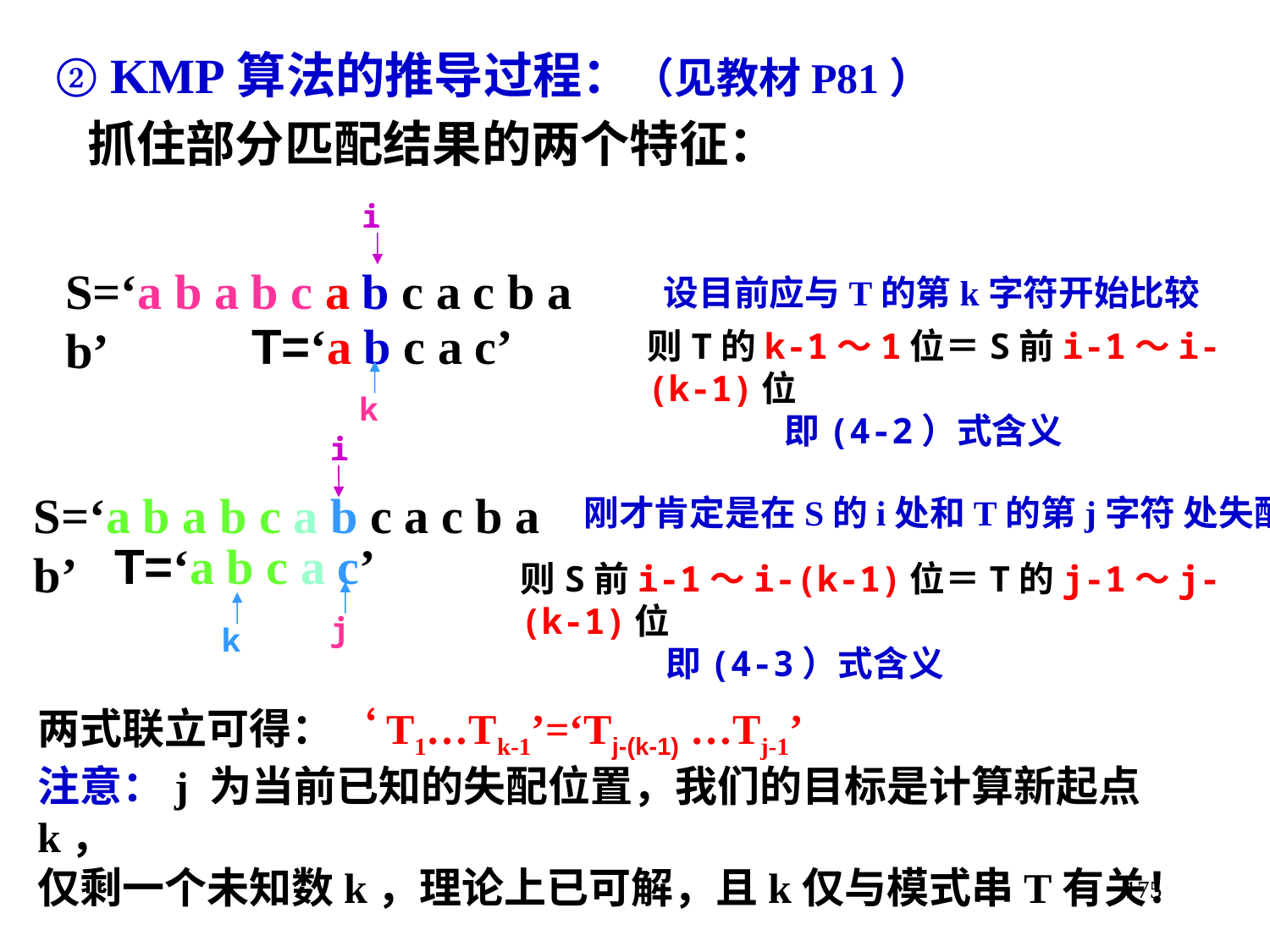

# ② KMP算法的推导过程：（见教材P81）
抓住部分匹配结果的两个特征：
i

S=‘a b a b c a b c a c b a b’
T=‘a b c a c’

k
设目前应与T的第k字符开始比较
则T的k-1～1位＝S前i-1～i-(k-1)位
                即(4-2）式含义
i

S=‘a b a b c a b c a c b a b’
T=‘a b c a c’

j

k
刚才肯定是在S的i处和T的第j字符 处失配
则S前i-1～i-(k-1)位＝T的j-1～j-(k-1)位
                 即(4-3）式含义
两式联立可得：‘T1…Tk-1’=‘Tj-(k-1) …Tj-1’
注意：j 为当前已知的失配位置，我们的目标是计算新起点 k，
仅剩一个未知数k，理论上已可解，且k仅与模式串T有关！
175